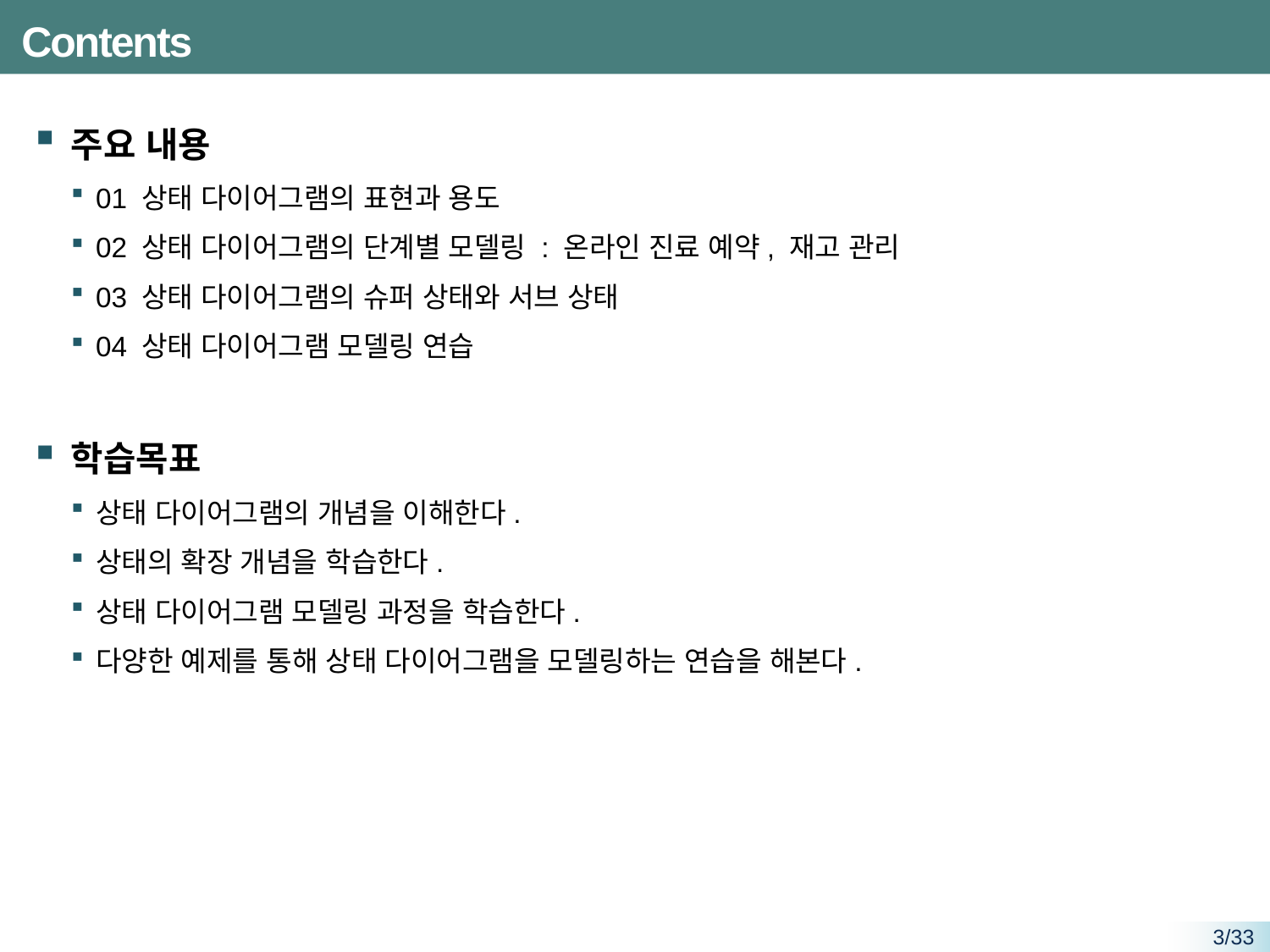

# Contents
주요 내용
01 상태 다이어그램의 표현과 용도
02 상태 다이어그램의 단계별 모델링 : 온라인 진료 예약, 재고 관리
03 상태 다이어그램의 슈퍼 상태와 서브 상태
04 상태 다이어그램 모델링 연습

학습목표
상태 다이어그램의 개념을 이해한다.
상태의 확장 개념을 학습한다.
상태 다이어그램 모델링 과정을 학습한다.
다양한 예제를 통해 상태 다이어그램을 모델링하는 연습을 해본다.